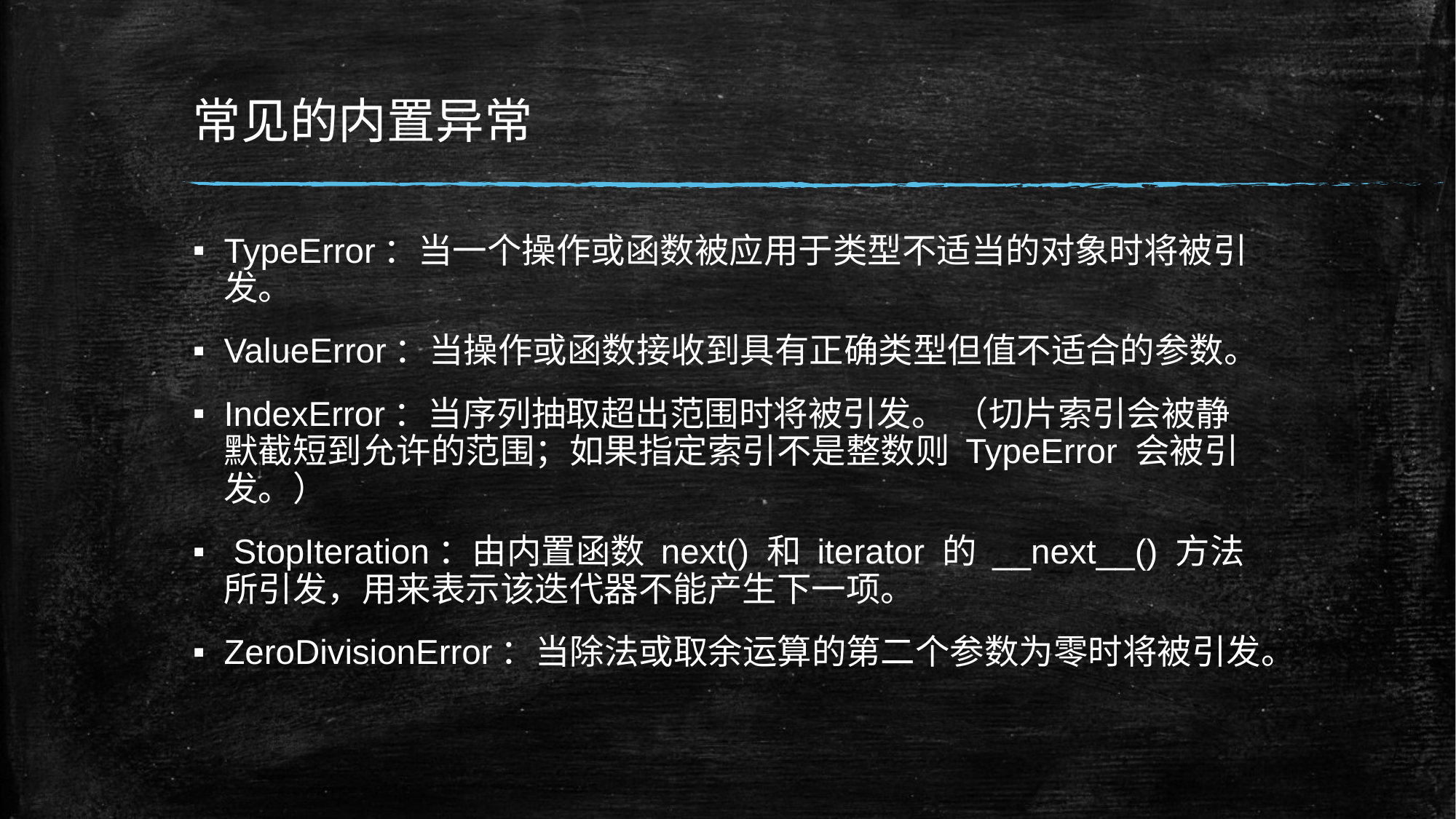

# 常见的内置异常
TypeError：当一个操作或函数被应用于类型不适当的对象时将被引发。
ValueError：当操作或函数接收到具有正确类型但值不适合的参数。
IndexError：当序列抽取超出范围时将被引发。 （切片索引会被静默截短到允许的范围；如果指定索引不是整数则 TypeError 会被引发。）
 StopIteration：由内置函数 next() 和 iterator 的 __next__() 方法所引发，用来表示该迭代器不能产生下一项。
ZeroDivisionError：当除法或取余运算的第二个参数为零时将被引发。